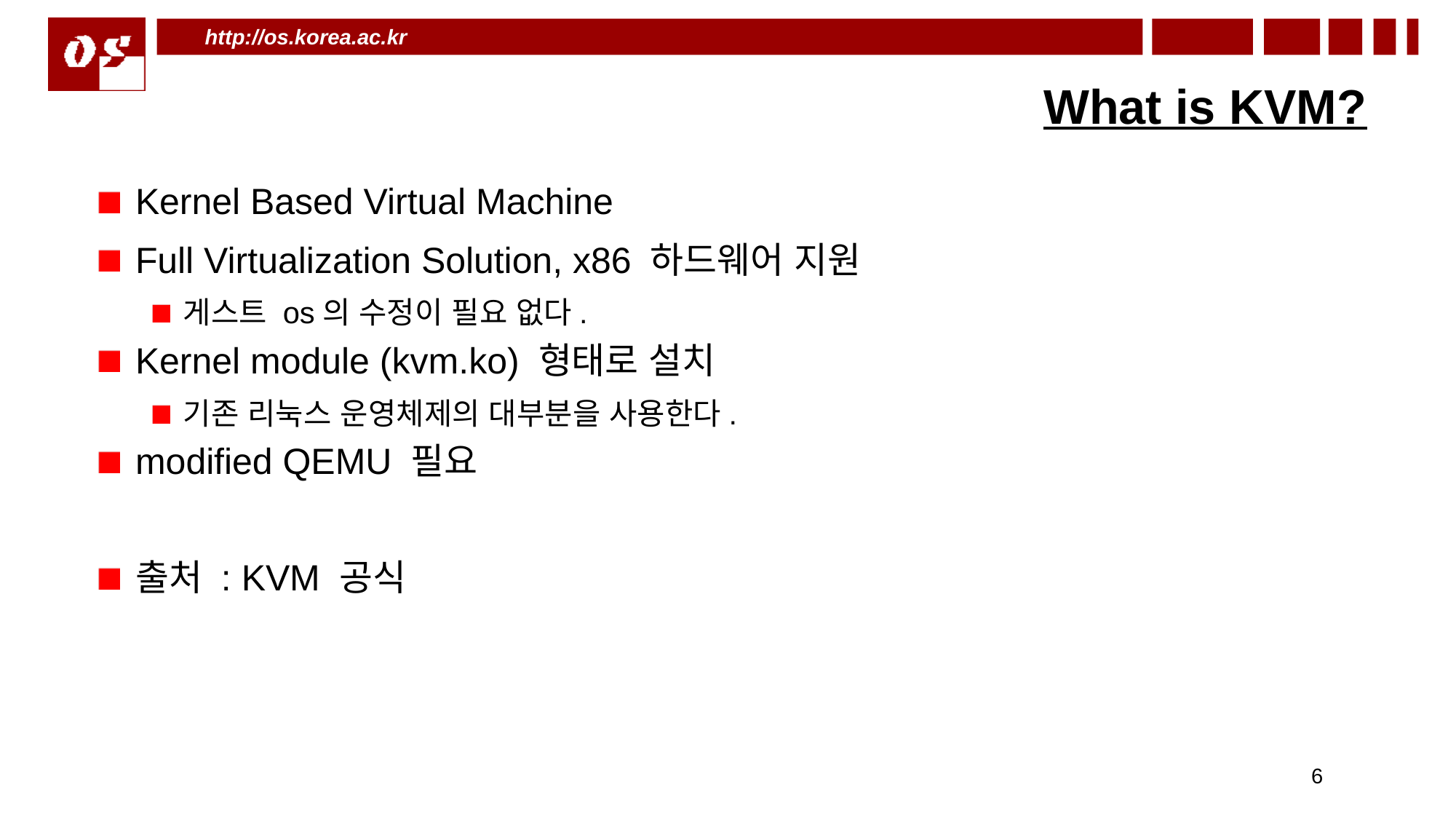

# What is KVM?
Kernel Based Virtual Machine
Full Virtualization Solution, x86 하드웨어 지원
게스트 os의 수정이 필요 없다.
Kernel module (kvm.ko) 형태로 설치
기존 리눅스 운영체제의 대부분을 사용한다.
modified QEMU 필요

출처 : KVM 공식
6